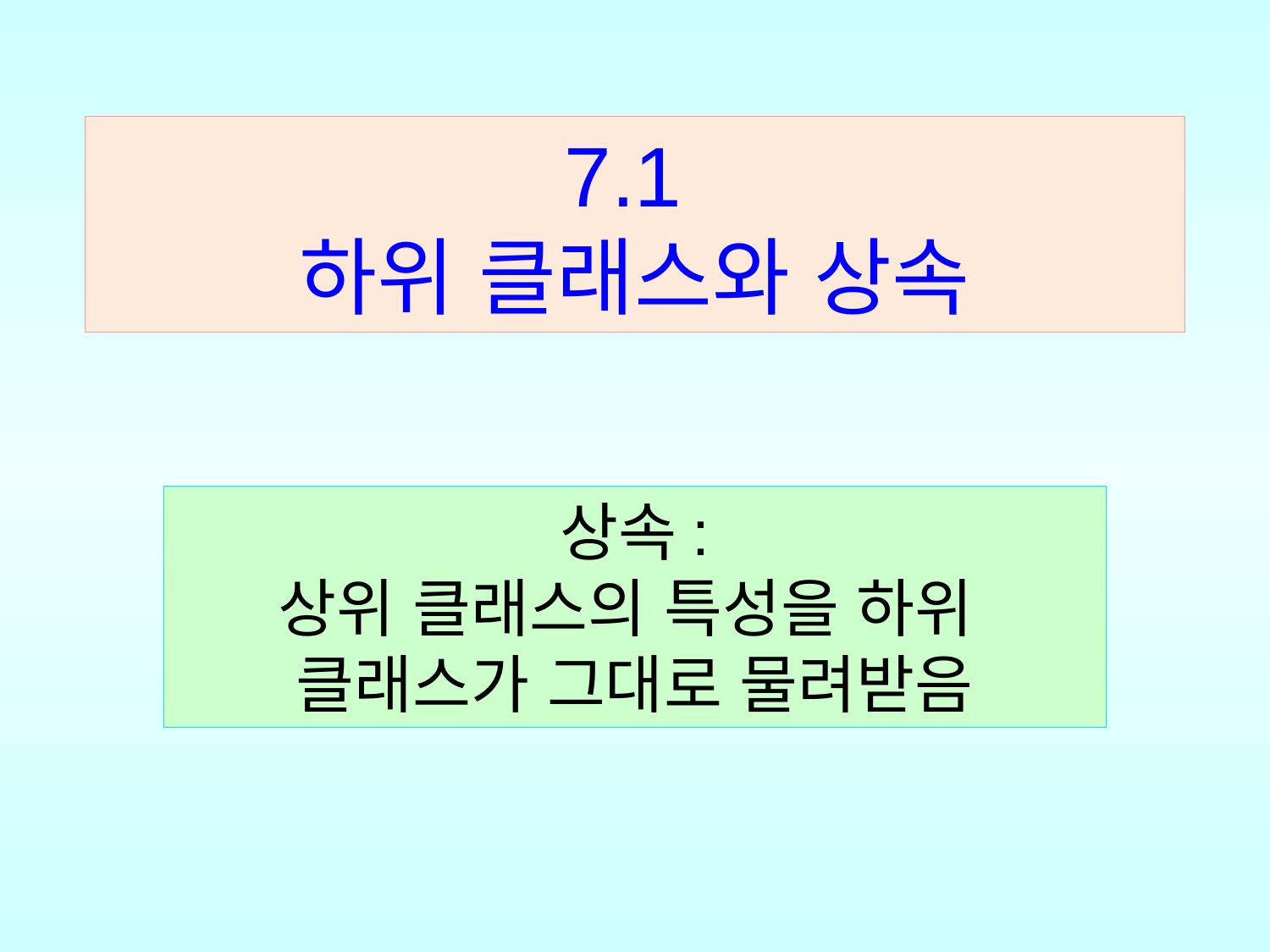

7.1
하위 클래스와 상속
상속:
상위 클래스의 특성을 하위
클래스가 그대로 물려받음